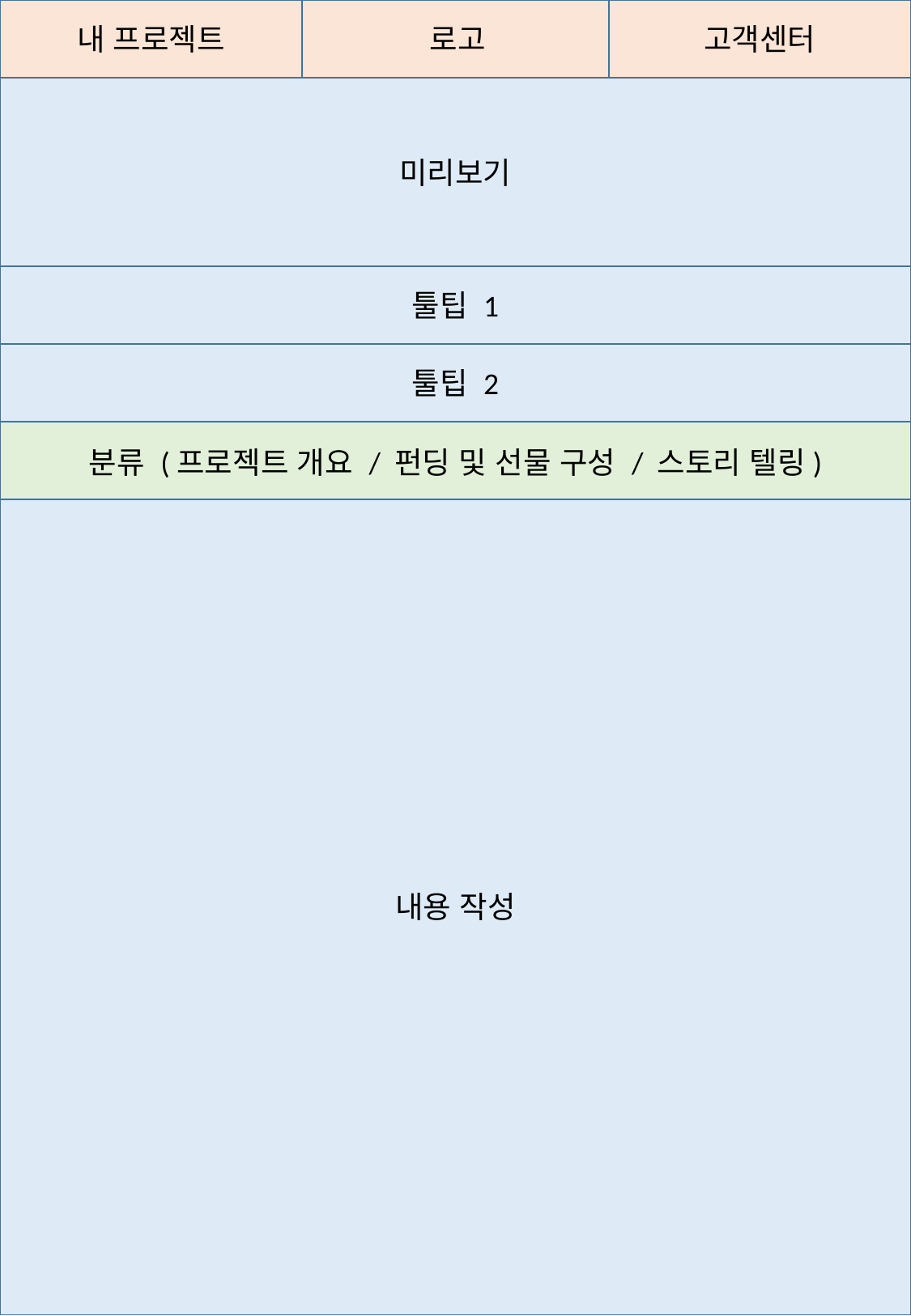

내 프로젝트
로고
고객센터

미리보기

툴팁 1

툴팁 2

분류 (프로젝트 개요 / 펀딩 및 선물 구성 / 스토리 텔링)

내용 작성